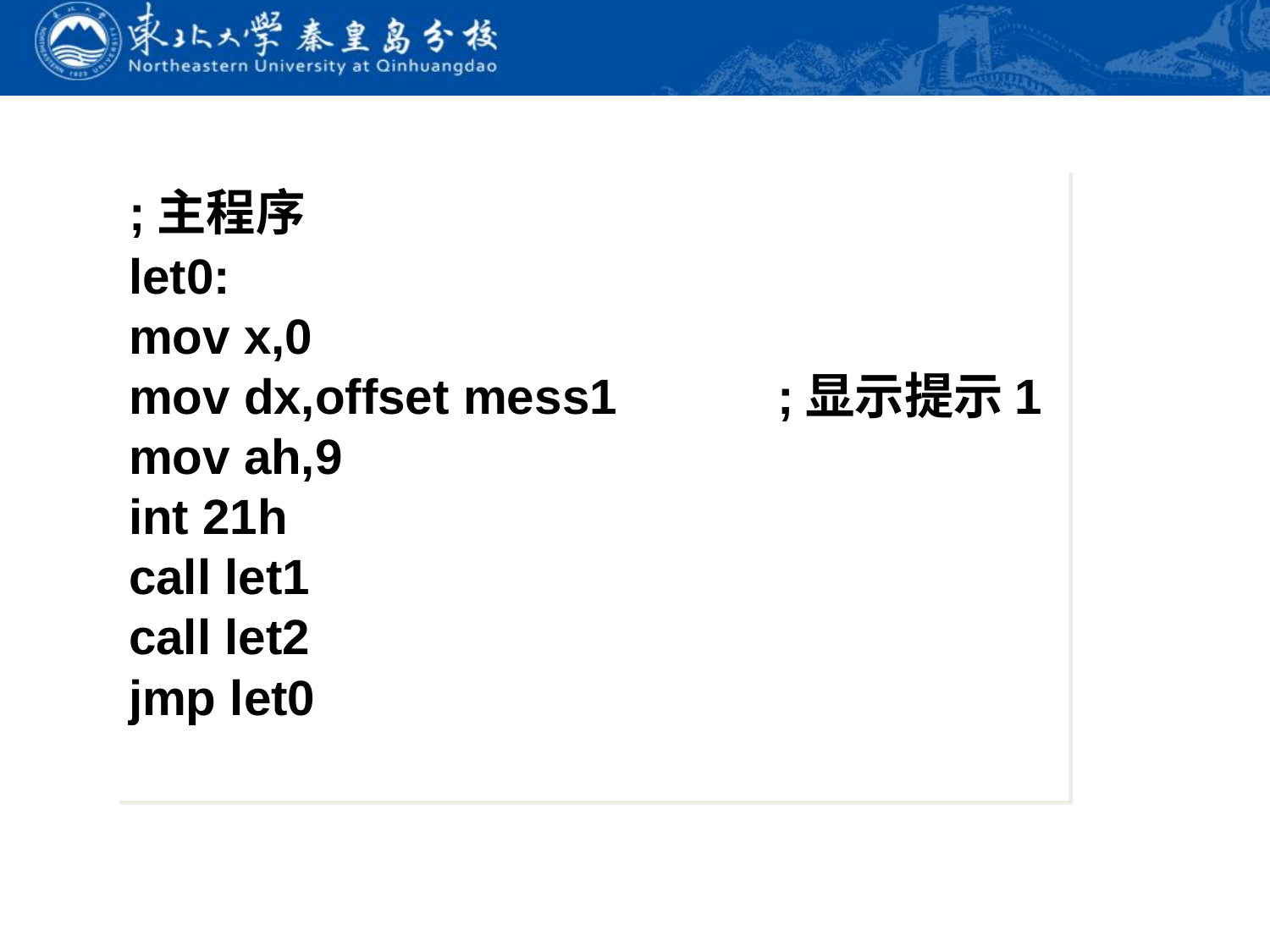

;主程序
let0:
mov x,0
mov dx,offset mess1		 ;显示提示1
mov ah,9
int 21h
call let1
call let2
jmp let0